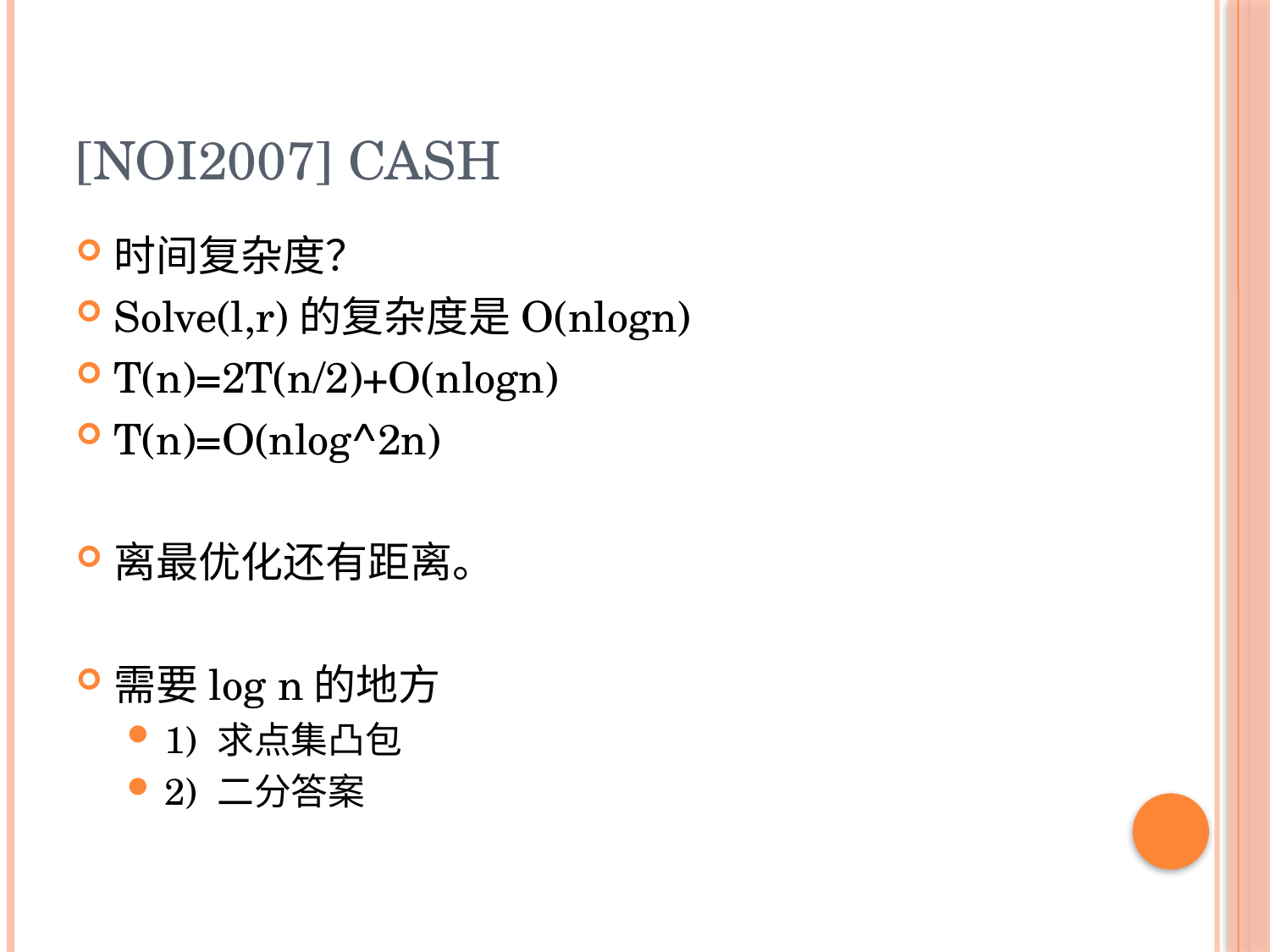

# [NOI2007] Cash
时间复杂度？
Solve(l,r)的复杂度是O(nlogn)
T(n)=2T(n/2)+O(nlogn)
T(n)=O(nlog^2n)

离最优化还有距离。

需要log n的地方
1) 求点集凸包
2) 二分答案